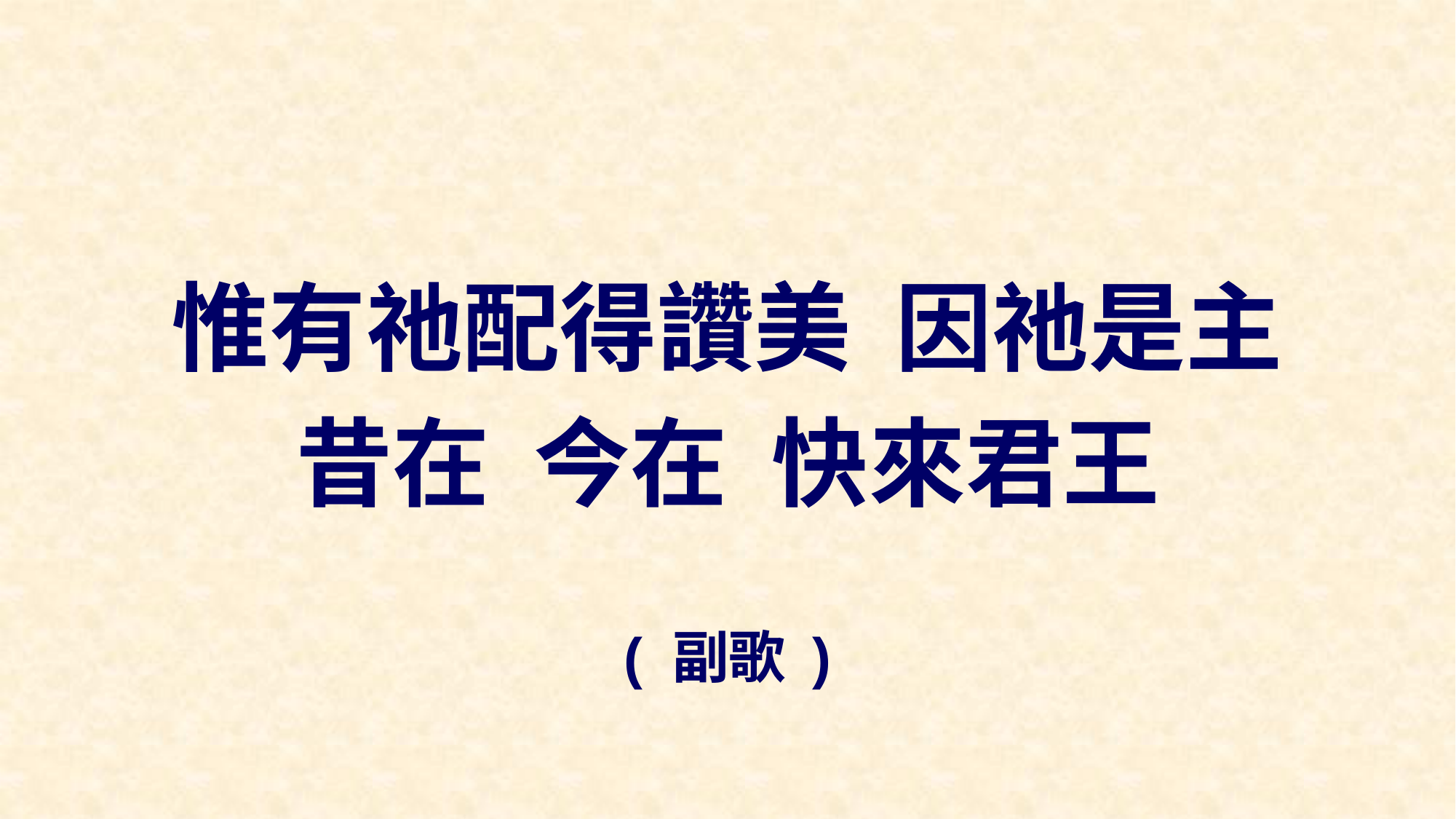

惟有祂配得讚美  因祂是主
昔在  今在  快來君王
( 副歌 )